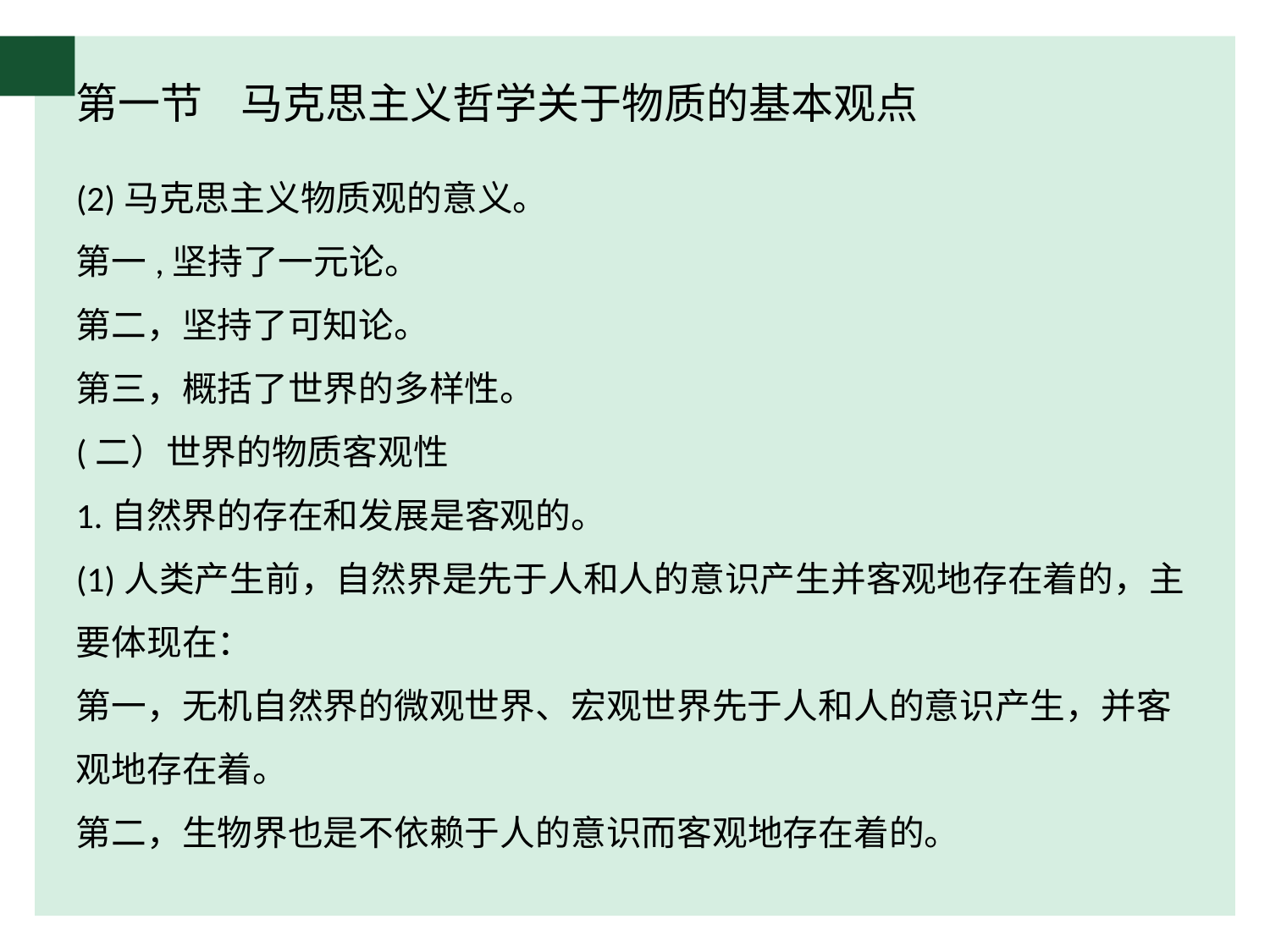

# 第一节    马克思主义哲学关于物质的基本观点
(2)马克思主义物质观的意义。
第一,坚持了一元论。
第二，坚持了可知论。
第三，概括了世界的多样性。
(二）世界的物质客观性
1.自然界的存在和发展是客观的。
(1)人类产生前，自然界是先于人和人的意识产生并客观地存在着的，主要体现在：
第一，无机自然界的微观世界、宏观世界先于人和人的意识产生，并客观地存在着。
第二，生物界也是不依赖于人的意识而客观地存在着的。